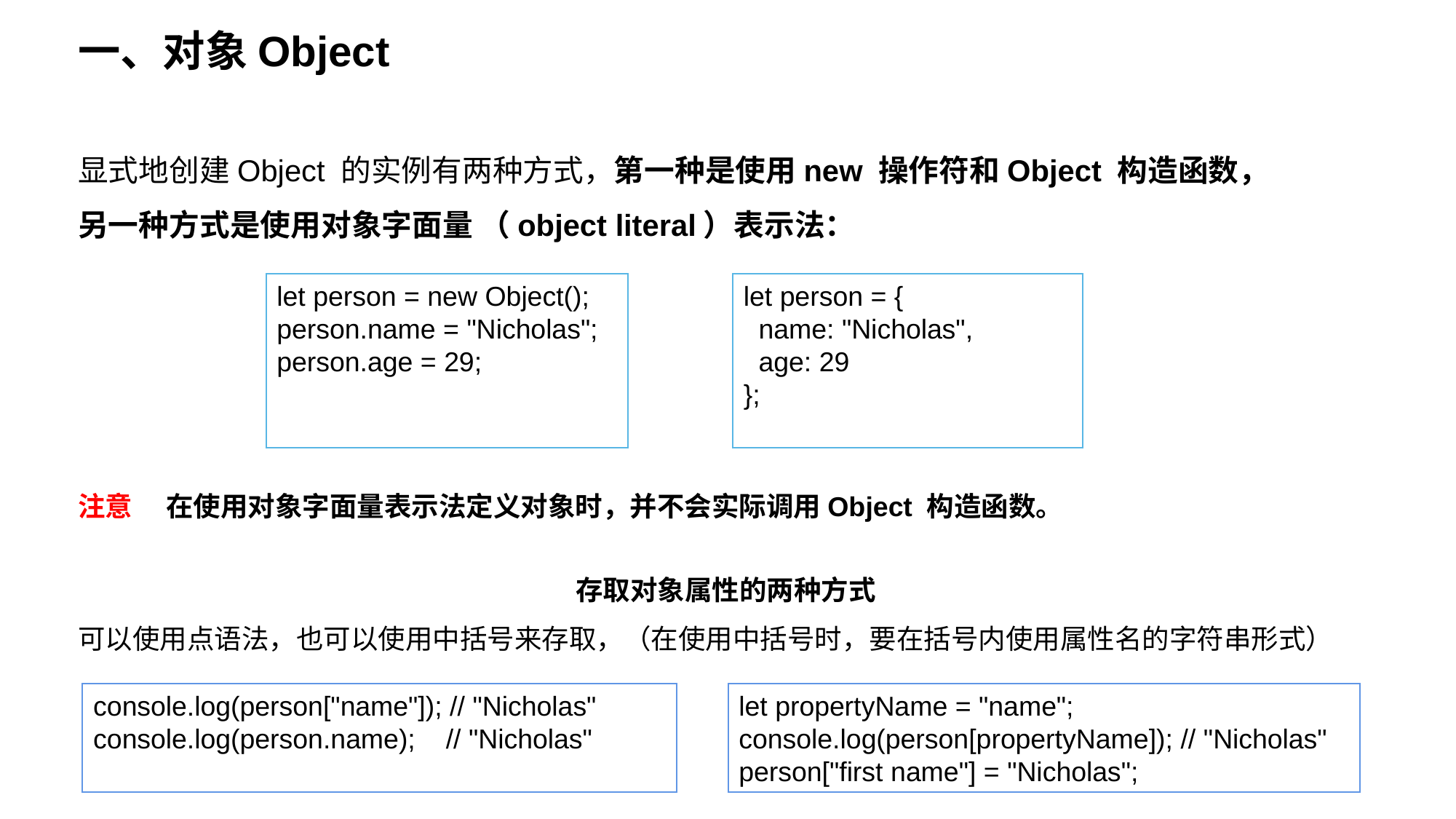

一、对象Object
显式地创建Object 的实例有两种方式，第一种是使用new 操作符和Object 构造函数，另一种方式是使用对象字面量 （object literal）表示法：
let person = new Object();
person.name = "Nicholas";
person.age = 29;

let person = {
  name: "Nicholas",
  age: 29
};

注意 　在使用对象字面量表示法定义对象时，并不会实际调用Object 构造函数。
存取对象属性的两种方式
可以使用点语法，也可以使用中括号来存取，（在使用中括号时，要在括号内使用属性名的字符串形式）
console.log(person["name"]); // "Nicholas"
console.log(person.name);    // "Nicholas"

let propertyName = "name";
console.log(person[propertyName]); // "Nicholas"
person["first name"] = "Nicholas";